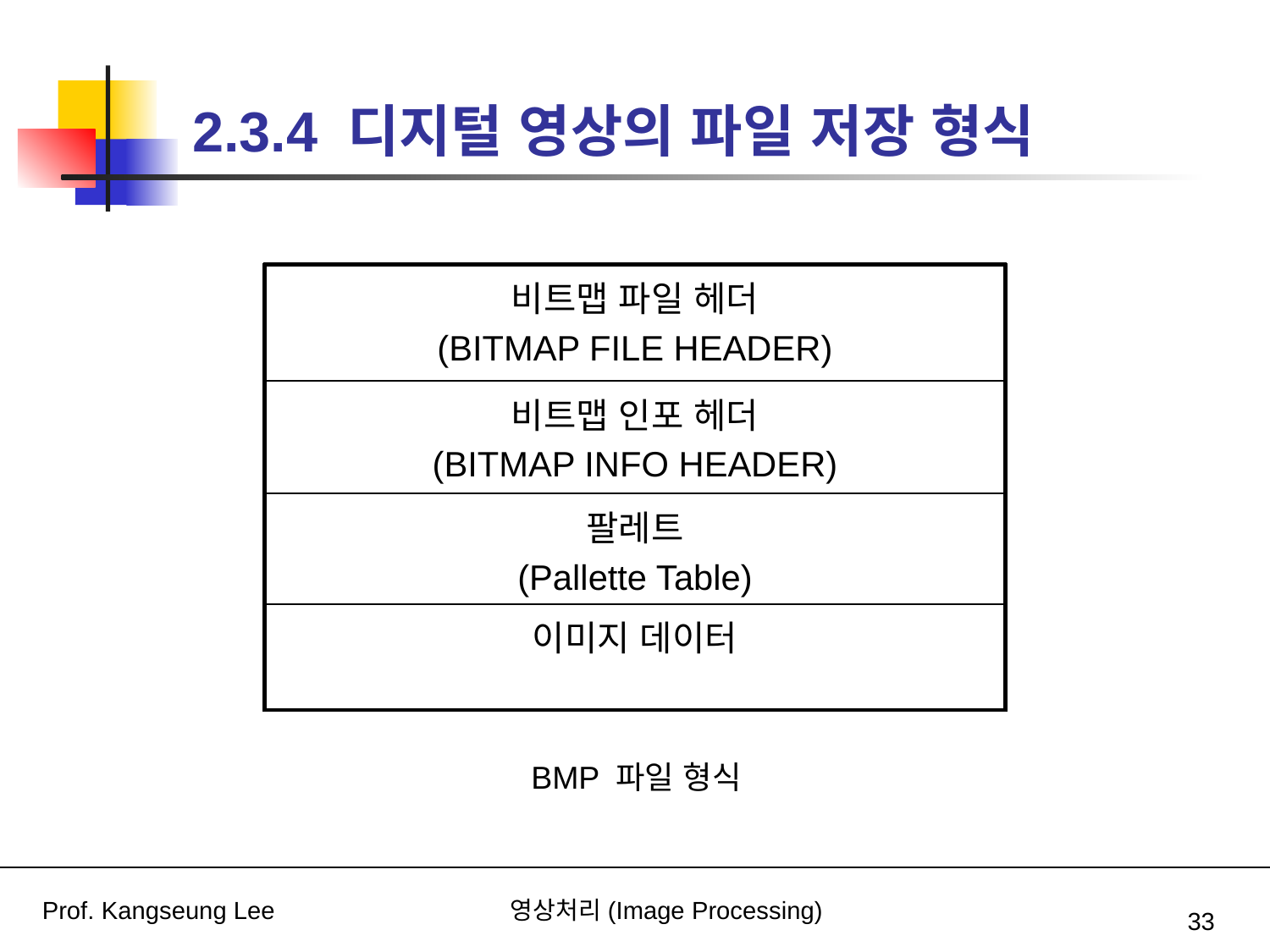

# 2.3.4 디지털 영상의 파일 저장 형식
| 비트맵 파일 헤더 (BITMAP FILE HEADER) |
| --- |
| 비트맵 인포 헤더 (BITMAP INFO HEADER) |
| 팔레트 (Pallette Table) |
| 이미지 데이터 |
BMP 파일 형식
33

Prof. Kangseung Lee